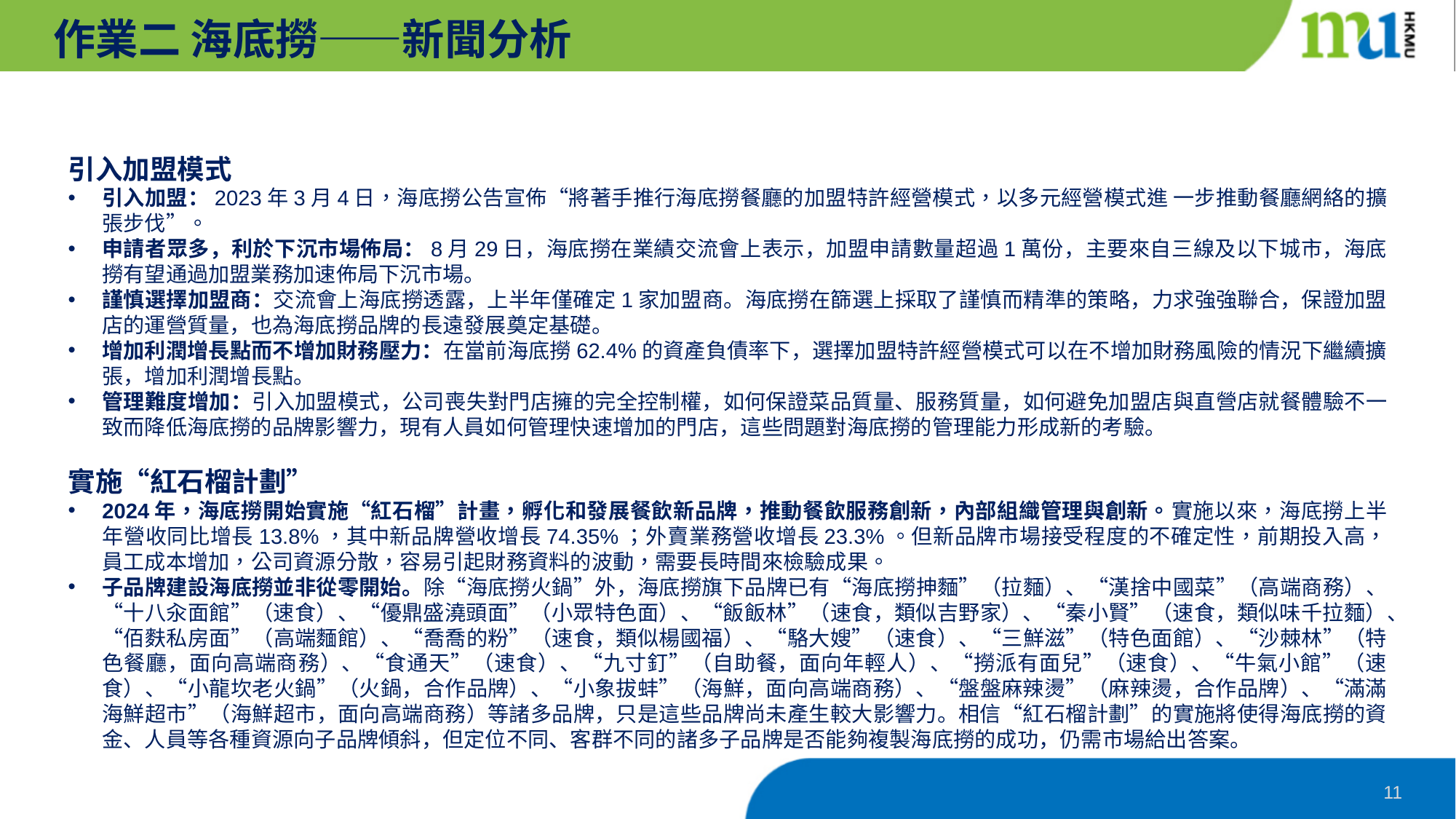

作業二 海底撈——新聞分析
引入加盟模式
引入加盟：2023年3月4日，海底撈公告宣佈“將著手推行海底撈餐廳的加盟特許經營模式，以多元經營模式進 一步推動餐廳網絡的擴張步伐”。
申請者眾多，利於下沉市場佈局：8月29日，海底撈在業績交流會上表示，加盟申請數量超過1萬份，主要來自三線及以下城市，海底撈有望通過加盟業務加速佈局下沉市場。
謹慎選擇加盟商：交流會上海底撈透露，上半年僅確定1家加盟商。海底撈在篩選上採取了謹慎而精準的策略，力求強強聯合，保證加盟店的運營質量，也為海底撈品牌的長遠發展奠定基礎。
增加利潤增長點而不增加財務壓力：在當前海底撈62.4%的資產負債率下，選擇加盟特許經營模式可以在不增加財務風險的情況下繼續擴張，增加利潤增長點。
管理難度增加：引入加盟模式，公司喪失對門店擁的完全控制權，如何保證菜品質量、服務質量，如何避免加盟店與直營店就餐體驗不一致而降低海底撈的品牌影響力，現有人員如何管理快速增加的門店，這些問題對海底撈的管理能力形成新的考驗。

實施“紅石榴計劃”
2024年，海底撈開始實施“紅石榴”計畫，孵化和發展餐飲新品牌，推動餐飲服務創新，內部組織管理與創新。實施以來，海底撈上半年營收同比增長13.8%，其中新品牌營收增長74.35%；外賣業務營收增長23.3%。但新品牌市場接受程度的不確定性，前期投入高，員工成本增加，公司資源分散，容易引起財務資料的波動，需要長時間來檢驗成果。
子品牌建設海底撈並非從零開始。除“海底撈火鍋”外，海底撈旗下品牌已有“海底撈抻麵”（拉麵）、“漢捨中國菜”（高端商務）、“十八汆面館”（速食）、“優鼎盛澆頭面”（小眾特色面）、“飯飯林”（速食，類似吉野家）、“秦小賢”（速食，類似味千拉麵）、“佰麩私房面”（高端麵館）、“喬喬的粉”（速食，類似楊國福）、“駱大嫂”（速食）、“三鮮滋”（特色面館）、“沙棘林”（特色餐廳，面向高端商務）、“食通天”（速食）、“九寸釘”（自助餐，面向年輕人）、“撈派有面兒”（速食）、“牛氣小館”（速食）、“小龍坎老火鍋”（火鍋，合作品牌）、“小象拔蚌”（海鮮，面向高端商務）、“盤盤麻辣燙”（麻辣燙，合作品牌）、“滿滿海鮮超市”（海鮮超市，面向高端商務）等諸多品牌，只是這些品牌尚未產生較大影響力。相信“紅石榴計劃”的實施將使得海底撈的資金、人員等各種資源向子品牌傾斜，但定位不同、客群不同的諸多子品牌是否能夠複製海底撈的成功，仍需市場給出答案。